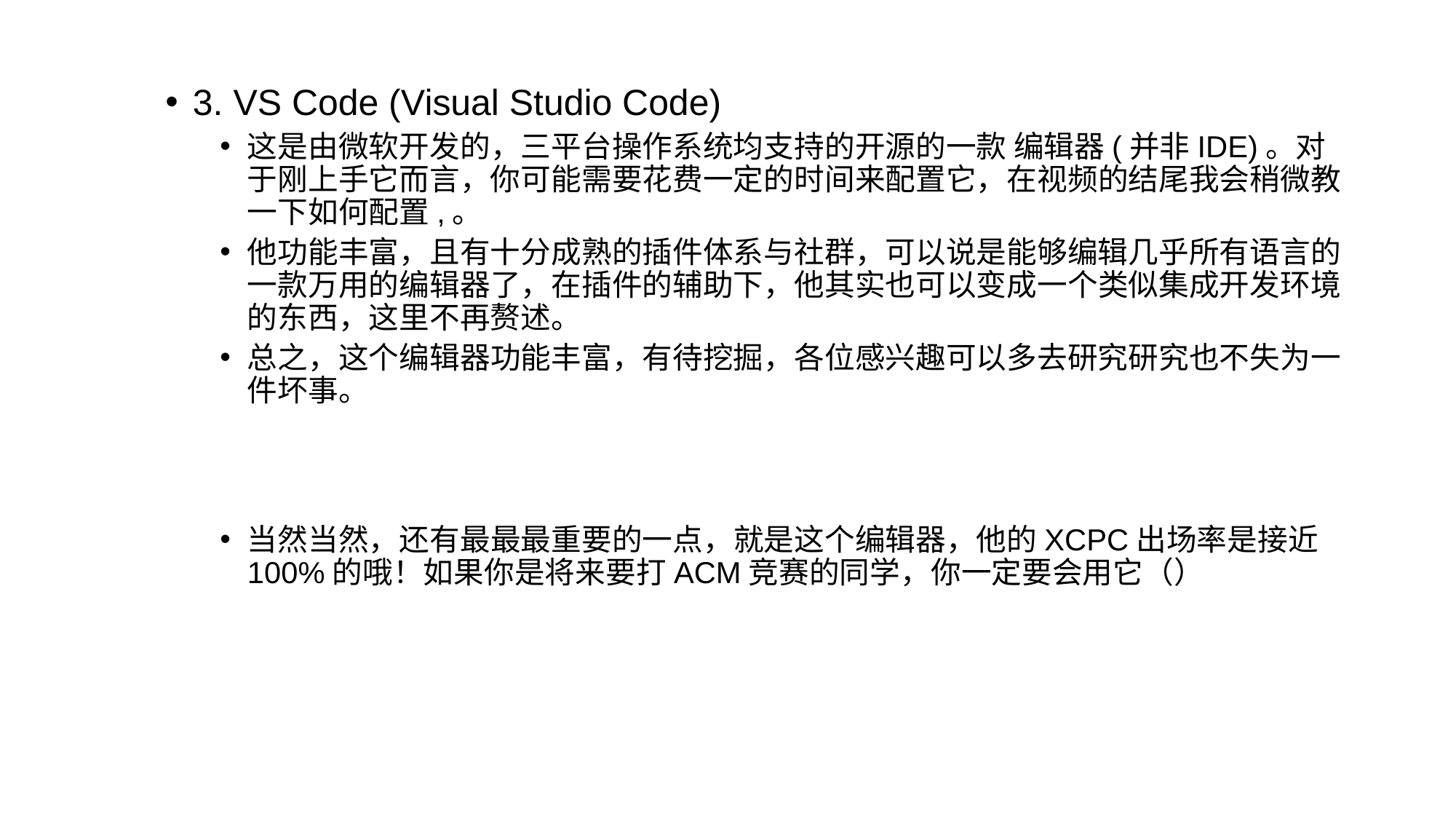

3. VS Code (Visual Studio Code)
这是由微软开发的，三平台操作系统均支持的开源的一款 编辑器(并非IDE)。对于刚上手它而言，你可能需要花费一定的时间来配置它，在视频的结尾我会稍微教一下如何配置,。
他功能丰富，且有十分成熟的插件体系与社群，可以说是能够编辑几乎所有语言的一款万用的编辑器了，在插件的辅助下，他其实也可以变成一个类似集成开发环境的东西，这里不再赘述。
总之，这个编辑器功能丰富，有待挖掘，各位感兴趣可以多去研究研究也不失为一件坏事。

当然当然，还有最最最重要的一点，就是这个编辑器，他的XCPC出场率是接近100%的哦！如果你是将来要打ACM竞赛的同学，你一定要会用它（）